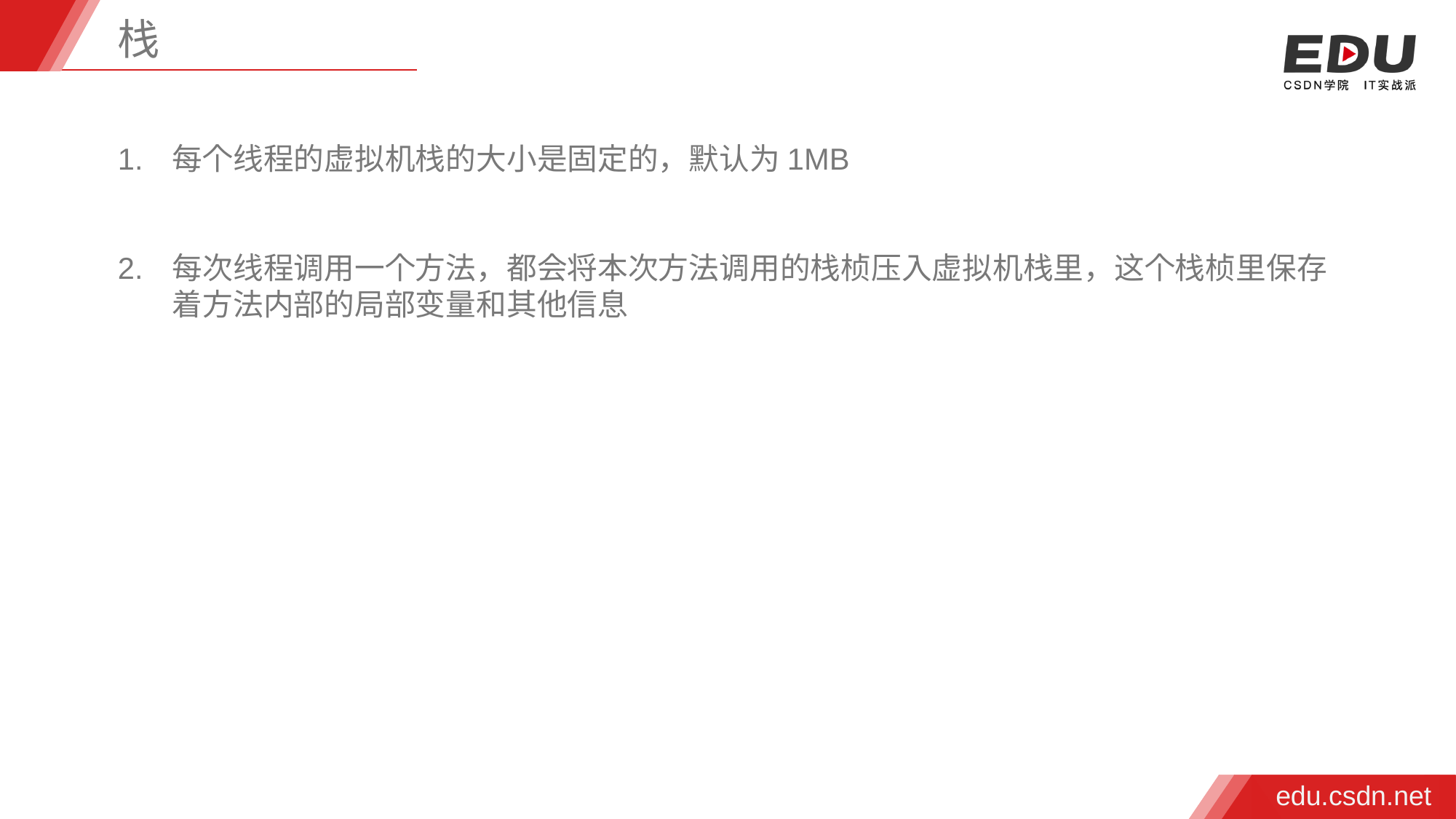

栈
每个线程的虚拟机栈的大小是固定的，默认为1MB

每次线程调用一个方法，都会将本次方法调用的栈桢压入虚拟机栈里，这个栈桢里保存着方法内部的局部变量和其他信息

edu.csdn.net